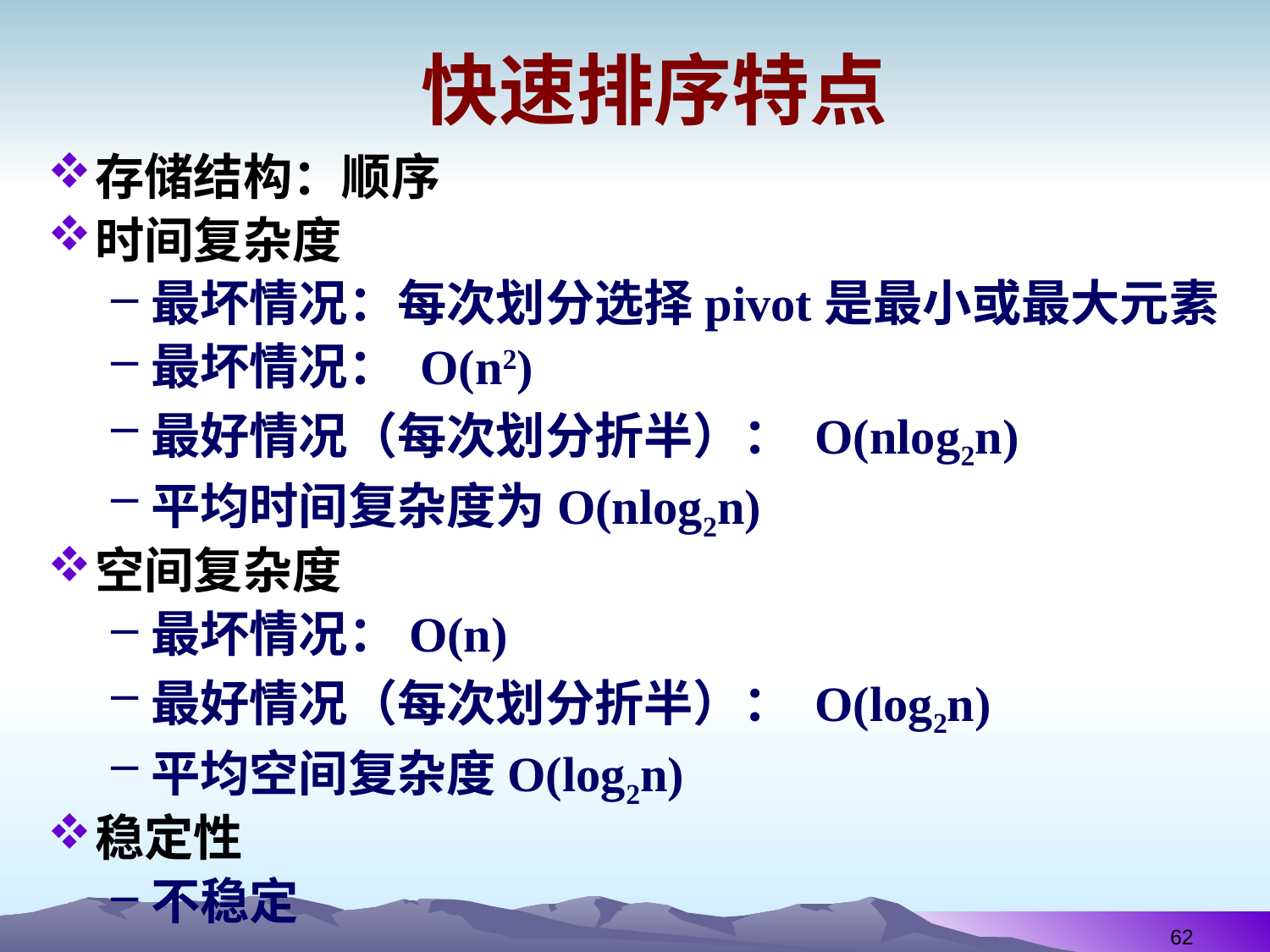

# 快速排序特点
存储结构：顺序
时间复杂度
最坏情况：每次划分选择pivot是最小或最大元素
最坏情况： O(n2)
最好情况（每次划分折半）： O(nlog2n)
平均时间复杂度为O(nlog2n)
空间复杂度
最坏情况：O(n)
最好情况（每次划分折半）： O(log2n)
平均空间复杂度O(log2n)
稳定性
不稳定
62